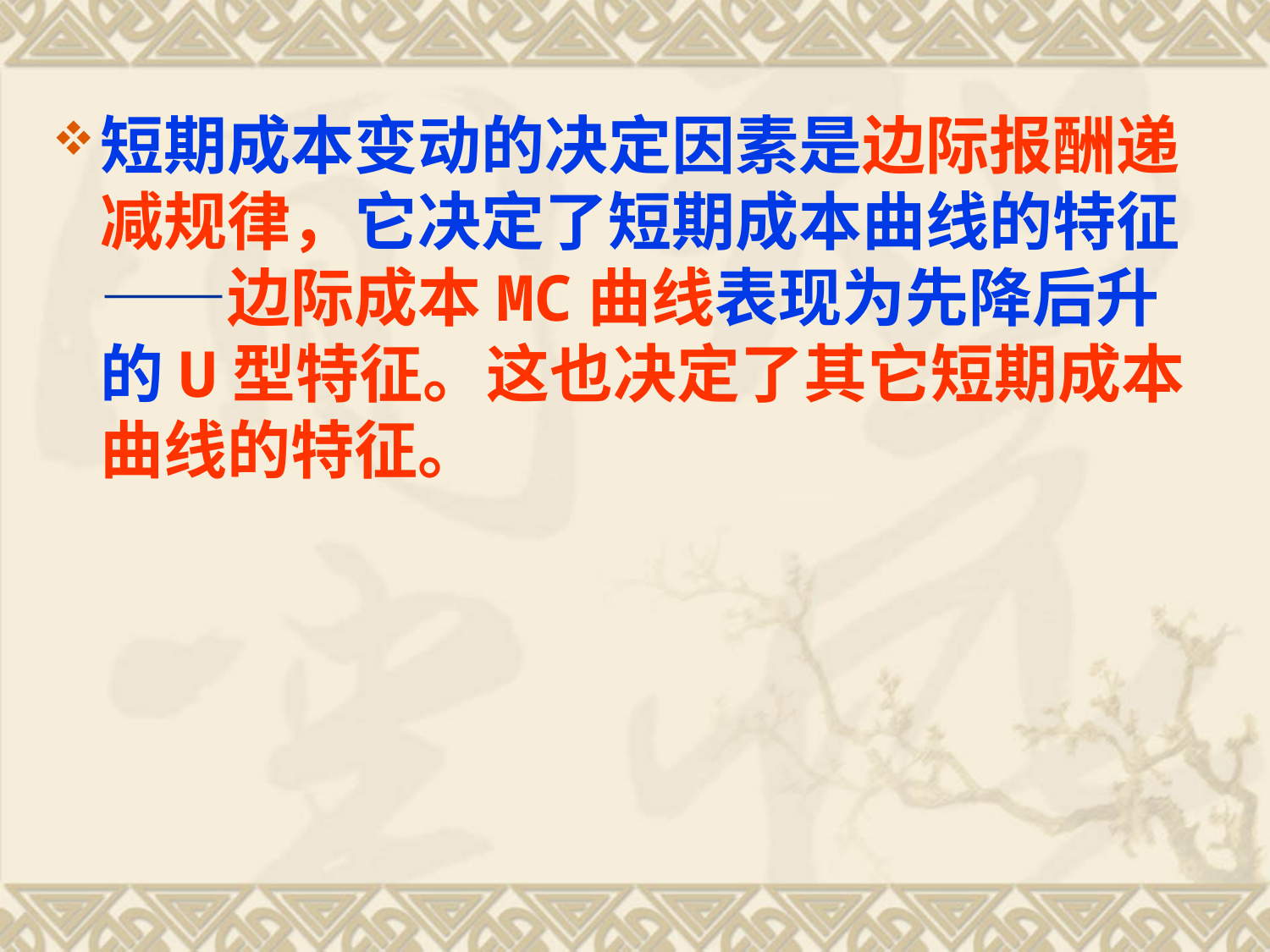

短期成本变动的决定因素是边际报酬递减规律，它决定了短期成本曲线的特征——边际成本MC曲线表现为先降后升的U型特征。这也决定了其它短期成本曲线的特征。